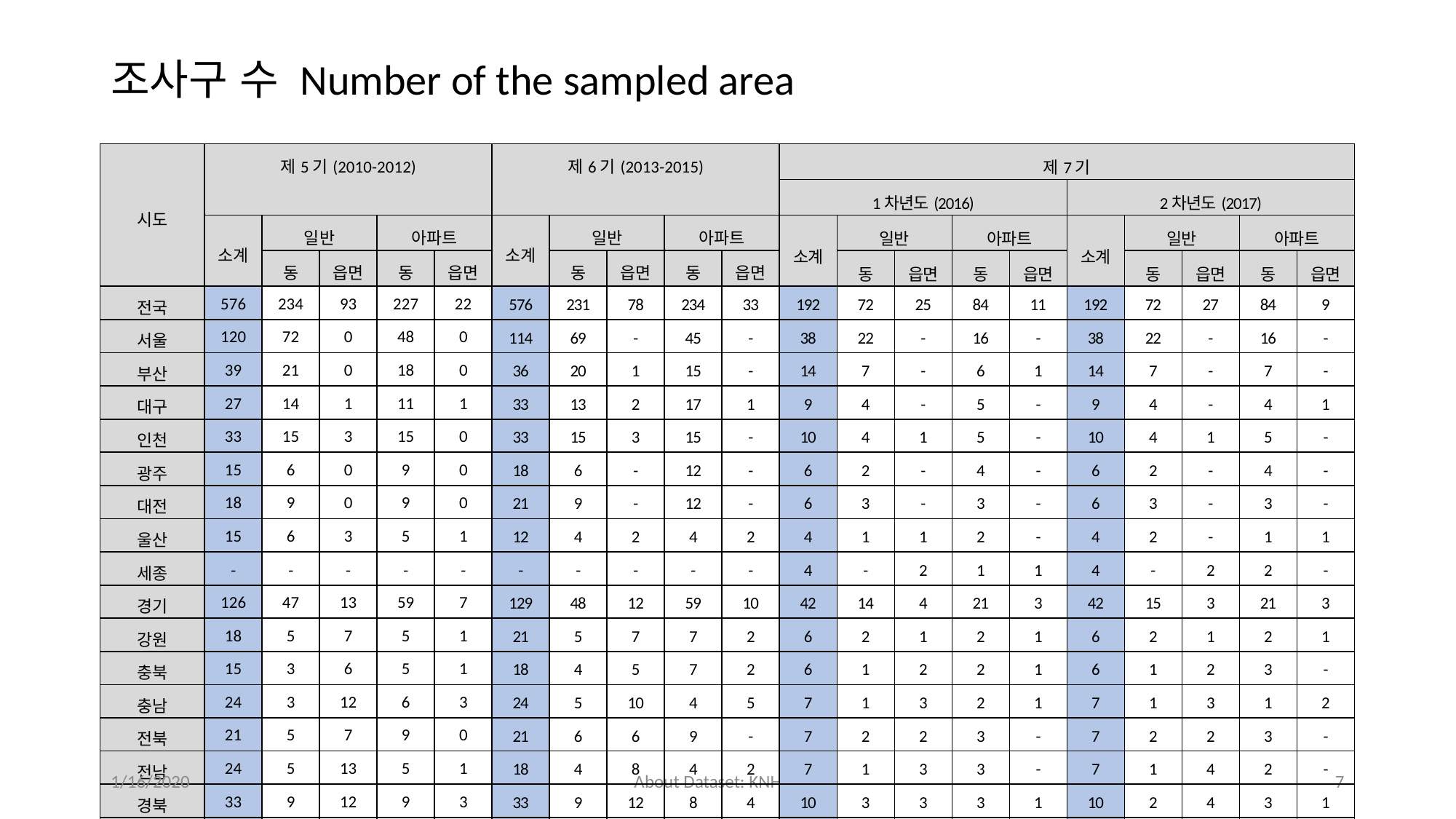

# 조사구 수 Number of the sampled area
| 시도 | 제5기(2010-2012) |  |  |  |  | 제6기(2013-2015) |  |  |  |  | 제7기 |  |  |  |  |  |  |  |  |  |
| --- | --- | --- | --- | --- | --- | --- | --- | --- | --- | --- | --- | --- | --- | --- | --- | --- | --- | --- | --- | --- |
|  |  |  |  |  |  |  |  |  |  |  | 1차년도(2016) |  |  |  |  | 2차년도(2017) |  |  |  |  |
|  | 소계 | 일반 |  | 아파트 |  | 소계 | 일반 |  | 아파트 |  | 소계 | 일반 |  | 아파트 |  | 소계 | 일반 |  | 아파트 |  |
|  |  | 동 | 읍면 | 동 | 읍면 |  | 동 | 읍면 | 동 | 읍면 |  | 동 | 읍면 | 동 | 읍면 |  | 동 | 읍면 | 동 | 읍면 |
| 전국 | 576 | 234 | 93 | 227 | 22 | 576 | 231 | 78 | 234 | 33 | 192 | 72 | 25 | 84 | 11 | 192 | 72 | 27 | 84 | 9 |
| 서울 | 120 | 72 | 0 | 48 | 0 | 114 | 69 | - | 45 | - | 38 | 22 | - | 16 | - | 38 | 22 | - | 16 | - |
| 부산 | 39 | 21 | 0 | 18 | 0 | 36 | 20 | 1 | 15 | - | 14 | 7 | - | 6 | 1 | 14 | 7 | - | 7 | - |
| 대구 | 27 | 14 | 1 | 11 | 1 | 33 | 13 | 2 | 17 | 1 | 9 | 4 | - | 5 | - | 9 | 4 | - | 4 | 1 |
| 인천 | 33 | 15 | 3 | 15 | 0 | 33 | 15 | 3 | 15 | - | 10 | 4 | 1 | 5 | - | 10 | 4 | 1 | 5 | - |
| 광주 | 15 | 6 | 0 | 9 | 0 | 18 | 6 | - | 12 | - | 6 | 2 | - | 4 | - | 6 | 2 | - | 4 | - |
| 대전 | 18 | 9 | 0 | 9 | 0 | 21 | 9 | - | 12 | - | 6 | 3 | - | 3 | - | 6 | 3 | - | 3 | - |
| 울산 | 15 | 6 | 3 | 5 | 1 | 12 | 4 | 2 | 4 | 2 | 4 | 1 | 1 | 2 | - | 4 | 2 | - | 1 | 1 |
| 세종 | - | - | - | - | - | - | - | - | - | - | 4 | - | 2 | 1 | 1 | 4 | - | 2 | 2 | - |
| 경기 | 126 | 47 | 13 | 59 | 7 | 129 | 48 | 12 | 59 | 10 | 42 | 14 | 4 | 21 | 3 | 42 | 15 | 3 | 21 | 3 |
| 강원 | 18 | 5 | 7 | 5 | 1 | 21 | 5 | 7 | 7 | 2 | 6 | 2 | 1 | 2 | 1 | 6 | 2 | 1 | 2 | 1 |
| 충북 | 15 | 3 | 6 | 5 | 1 | 18 | 4 | 5 | 7 | 2 | 6 | 1 | 2 | 2 | 1 | 6 | 1 | 2 | 3 | - |
| 충남 | 24 | 3 | 12 | 6 | 3 | 24 | 5 | 10 | 4 | 5 | 7 | 1 | 3 | 2 | 1 | 7 | 1 | 3 | 1 | 2 |
| 전북 | 21 | 5 | 7 | 9 | 0 | 21 | 6 | 6 | 9 | - | 7 | 2 | 2 | 3 | - | 7 | 2 | 2 | 3 | - |
| 전남 | 24 | 5 | 13 | 5 | 1 | 18 | 4 | 8 | 4 | 2 | 7 | 1 | 3 | 3 | - | 7 | 1 | 4 | 2 | - |
| 경북 | 33 | 9 | 12 | 9 | 3 | 33 | 9 | 12 | 8 | 4 | 10 | 3 | 3 | 3 | 1 | 10 | 2 | 4 | 3 | 1 |
| 경남 | 36 | 11 | 10 | 11 | 4 | 33 | 10 | 8 | 10 | 5 | 12 | 3 | 3 | 4 | 2 | 12 | 3 | 4 | 5 | - |
| 제주 | 12 | 3 | 6 | 3 | 0 | 12 | 4 | 2 | 6 | - | 4 | 2 | - | 2 | - | 4 | 1 | 1 | 2 | - |
1/16/2020
About Dataset: KNHANES
7